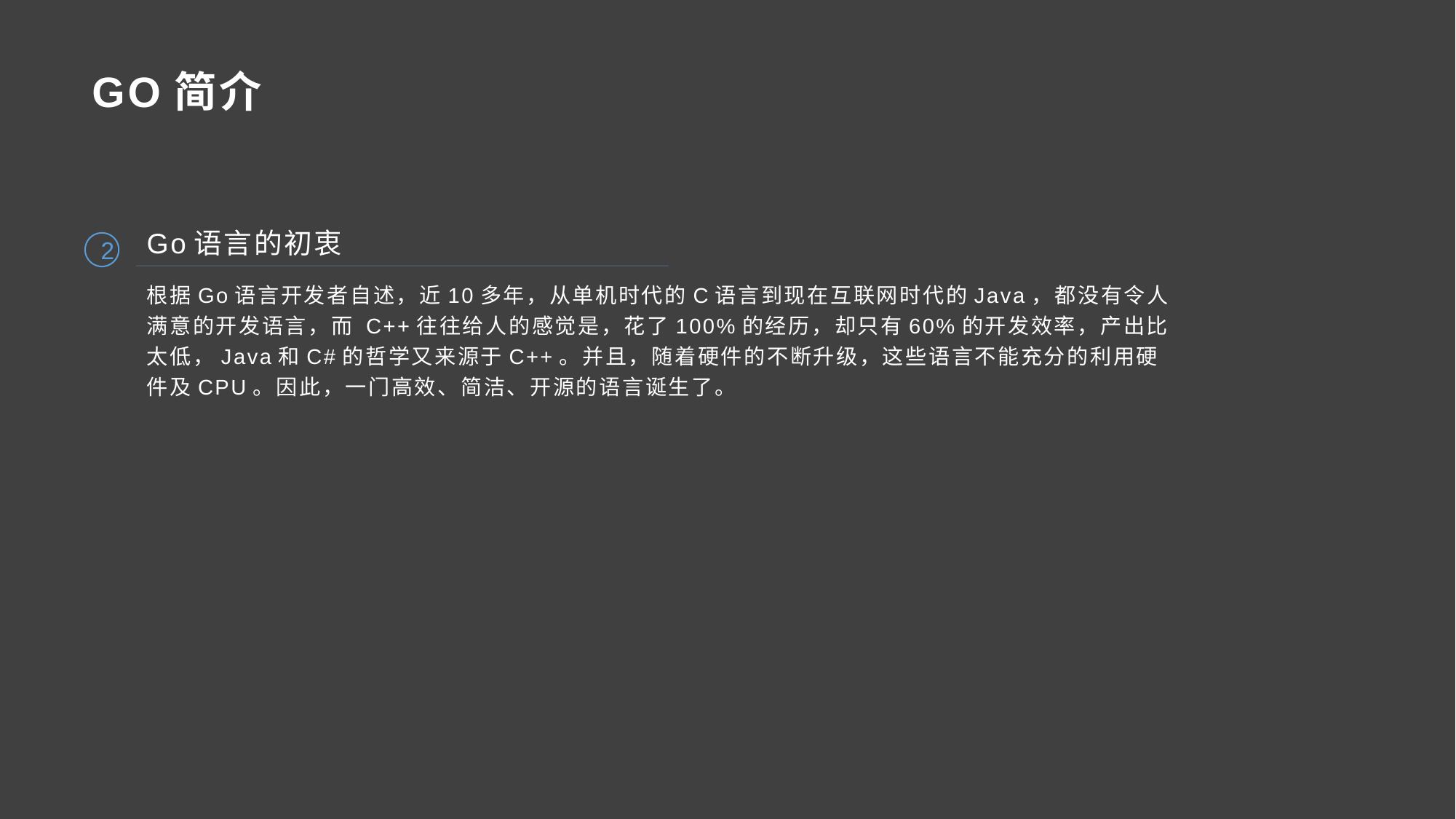

GO简介
Go语言的初衷
2
根据Go语言开发者自述，近10多年，从单机时代的C语言到现在互联网时代的Java，都没有令人满意的开发语言，而 C++往往给人的感觉是，花了100%的经历，却只有60%的开发效率，产出比太低，Java和C#的哲学又来源于C++。并且，随着硬件的不断升级，这些语言不能充分的利用硬件及CPU。因此，一门高效、简洁、开源的语言诞生了。